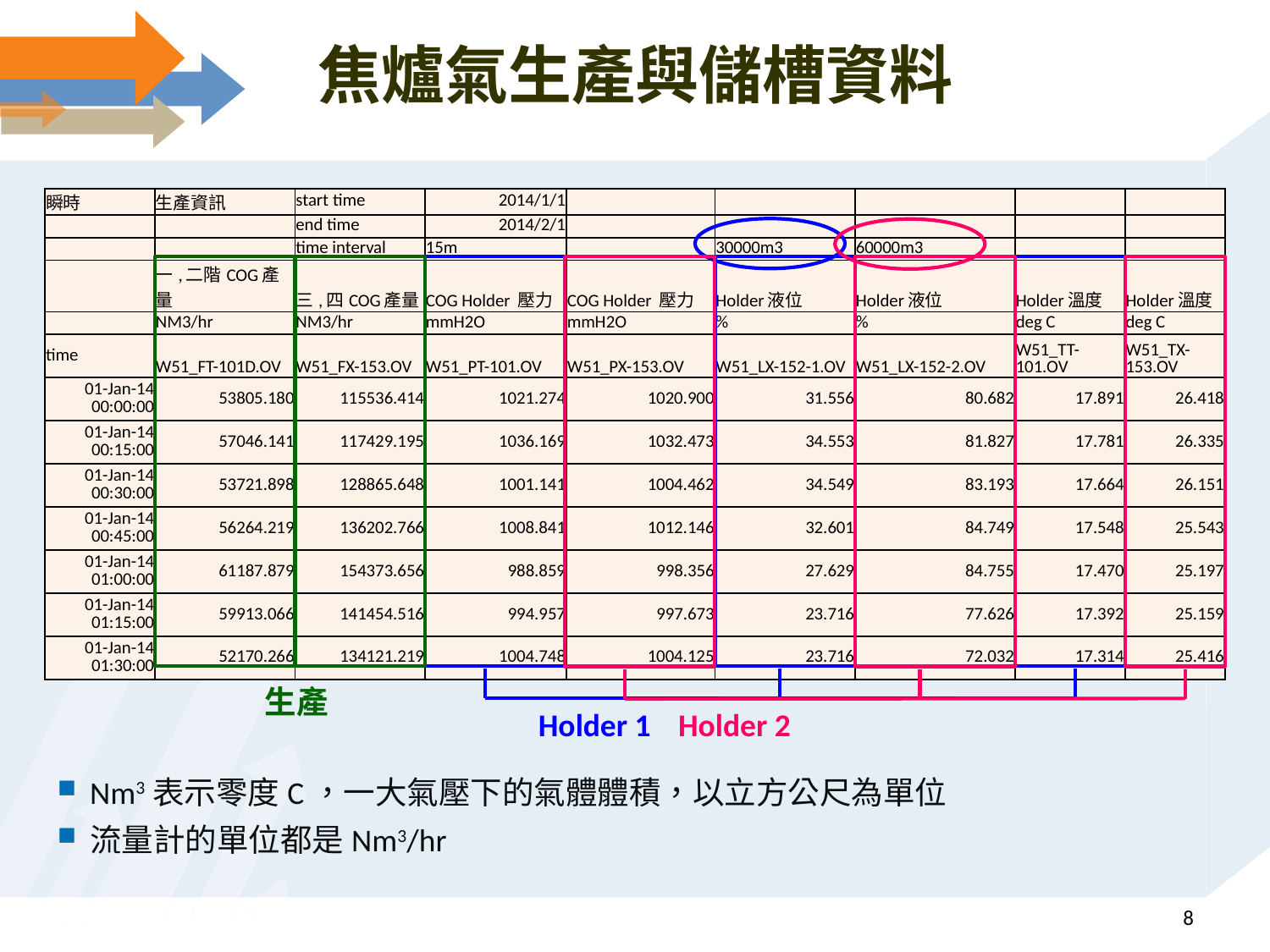

# 焦爐氣生產與儲槽資料
| 瞬時 | 生產資訊 | start time | 2014/1/1 |  |  |  |  |  |
| --- | --- | --- | --- | --- | --- | --- | --- | --- |
|  |  | end time | 2014/2/1 |  |  |  |  |  |
|  |  | time interval | 15m |  | 30000m3 | 60000m3 |  |  |
|  | 一,二階COG產量 | 三,四COG產量 | COG Holder 壓力 | COG Holder 壓力 | Holder液位 | Holder液位 | Holder溫度 | Holder溫度 |
|  | NM3/hr | NM3/hr | mmH2O | mmH2O | % | % | deg C | deg C |
| time | W51\_FT-101D.OV | W51\_FX-153.OV | W51\_PT-101.OV | W51\_PX-153.OV | W51\_LX-152-1.OV | W51\_LX-152-2.OV | W51\_TT-101.OV | W51\_TX-153.OV |
| 01-Jan-14 00:00:00 | 53805.180 | 115536.414 | 1021.274 | 1020.900 | 31.556 | 80.682 | 17.891 | 26.418 |
| 01-Jan-14 00:15:00 | 57046.141 | 117429.195 | 1036.169 | 1032.473 | 34.553 | 81.827 | 17.781 | 26.335 |
| 01-Jan-14 00:30:00 | 53721.898 | 128865.648 | 1001.141 | 1004.462 | 34.549 | 83.193 | 17.664 | 26.151 |
| 01-Jan-14 00:45:00 | 56264.219 | 136202.766 | 1008.841 | 1012.146 | 32.601 | 84.749 | 17.548 | 25.543 |
| 01-Jan-14 01:00:00 | 61187.879 | 154373.656 | 988.859 | 998.356 | 27.629 | 84.755 | 17.470 | 25.197 |
| 01-Jan-14 01:15:00 | 59913.066 | 141454.516 | 994.957 | 997.673 | 23.716 | 77.626 | 17.392 | 25.159 |
| 01-Jan-14 01:30:00 | 52170.266 | 134121.219 | 1004.748 | 1004.125 | 23.716 | 72.032 | 17.314 | 25.416 |

Holder 1

Holder 2

生產
Nm3表示零度C，一大氣壓下的氣體體積，以立方公尺為單位
流量計的單位都是Nm3/hr
8